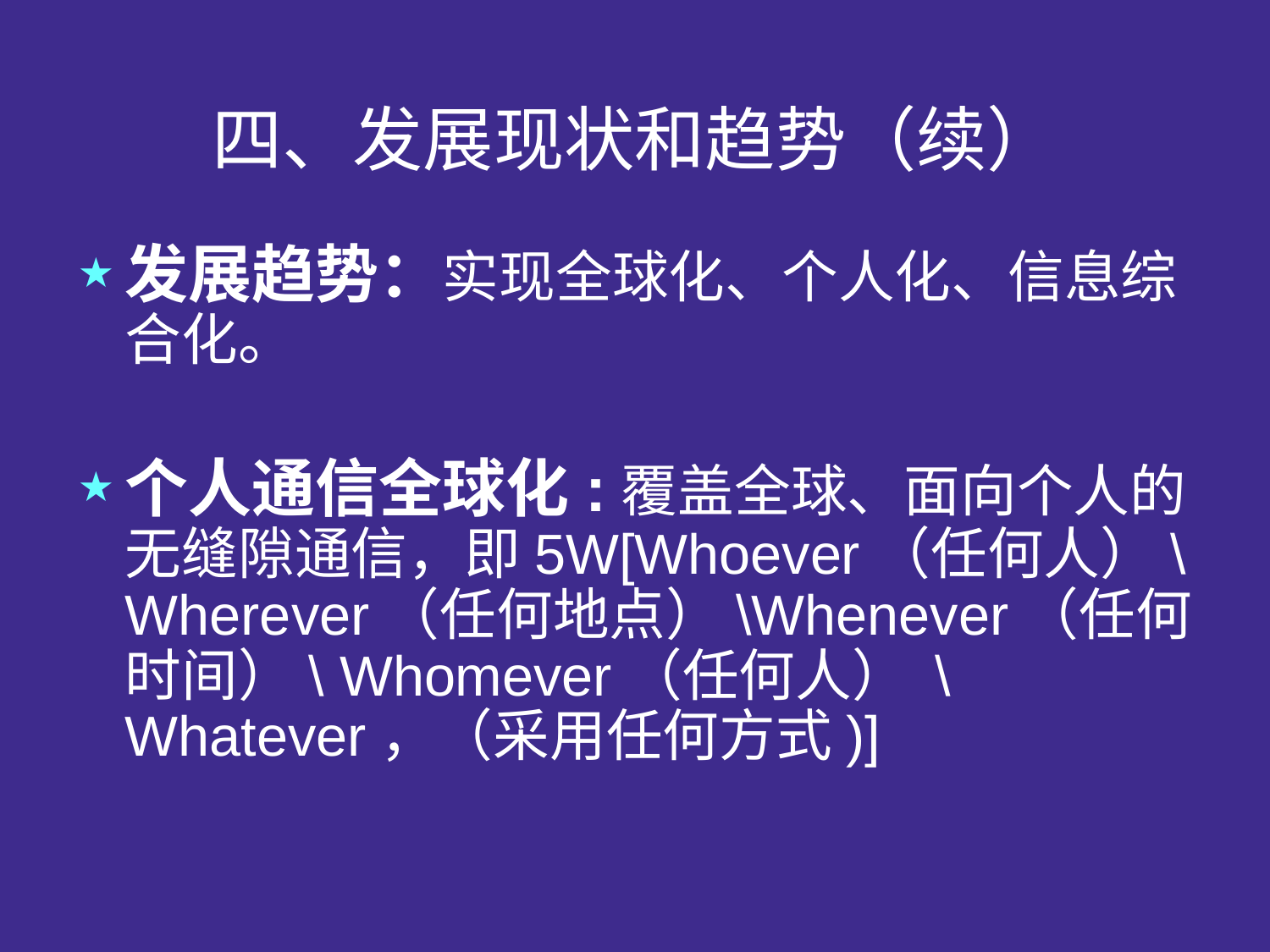

# 四、发展现状和趋势（续）
发展趋势：实现全球化、个人化、信息综合化。

个人通信全球化:覆盖全球、面向个人的无缝隙通信，即5W[Whoever（任何人）\Wherever（任何地点）\Whenever（任何时间）\ Whomever（任何人） \Whatever，（采用任何方式)]